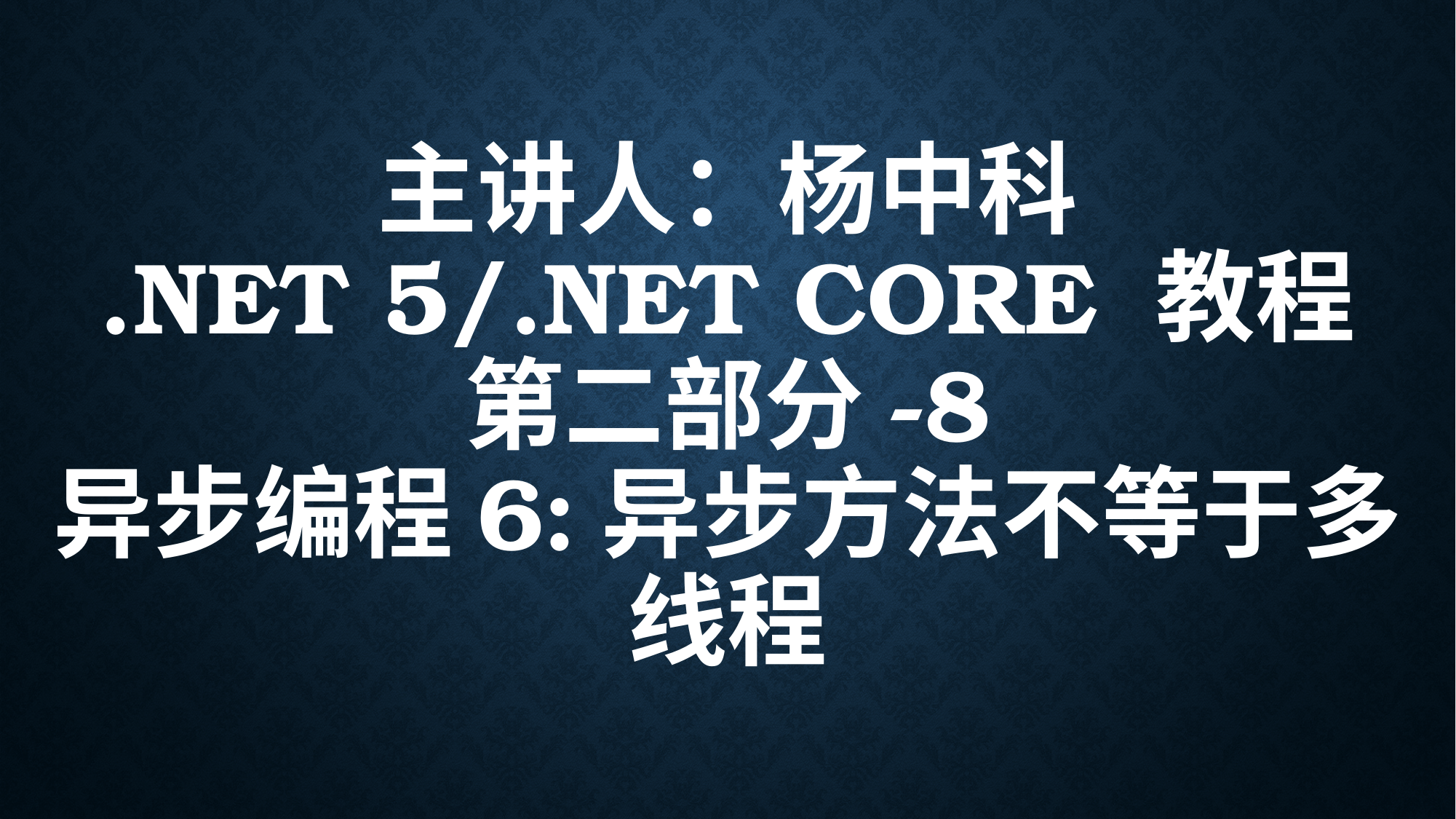

# 主讲人：杨中科 .NET 5/.NET Core 教程 第二部分-8 异步编程6:异步方法不等于多线程